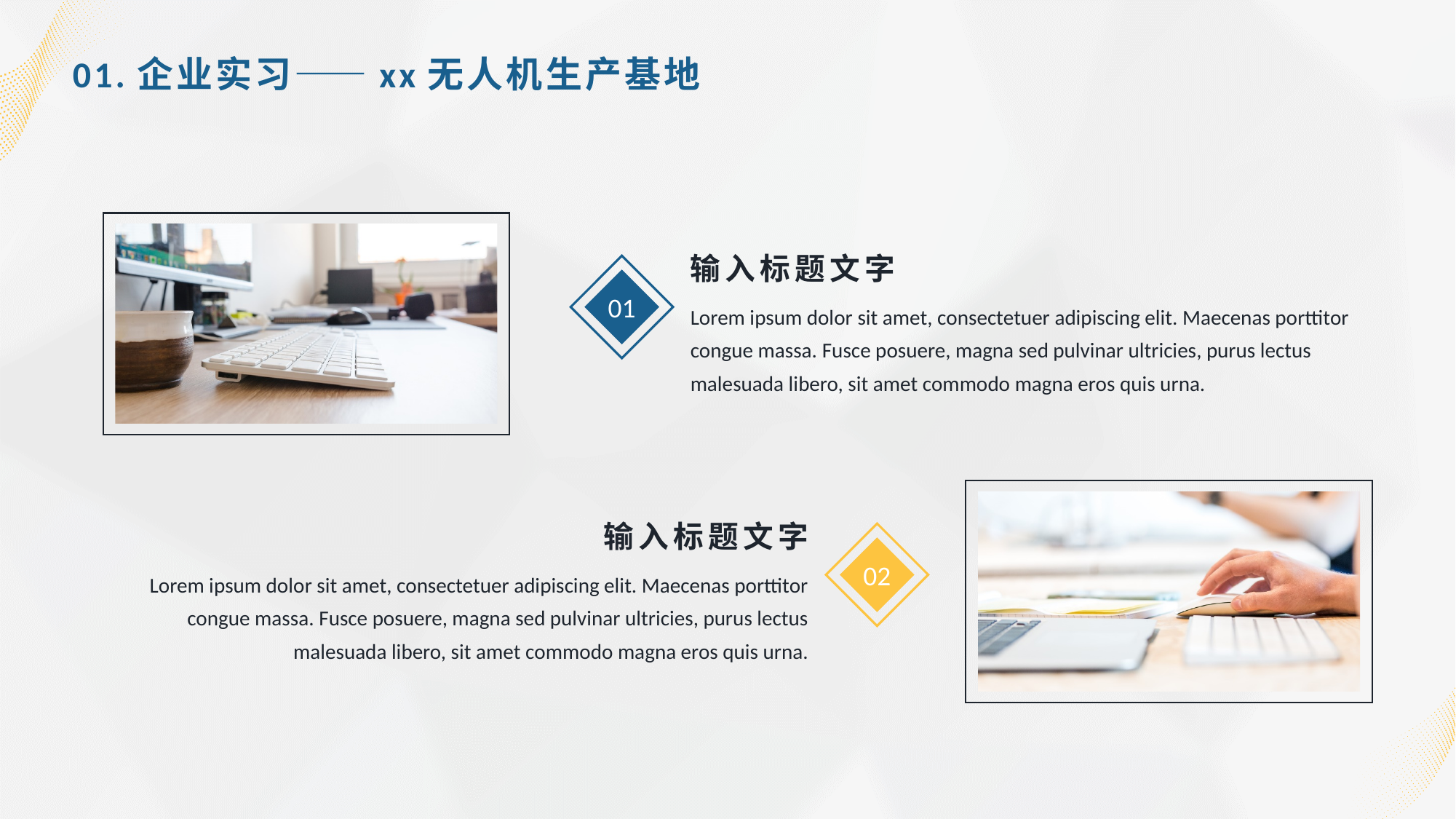

# 01.企业实习——xx无人机生产基地

输入标题文字
Lorem ipsum dolor sit amet, consectetuer adipiscing elit. Maecenas porttitor congue massa. Fusce posuere, magna sed pulvinar ultricies, purus lectus malesuada libero, sit amet commodo magna eros quis urna.
01

输入标题文字
Lorem ipsum dolor sit amet, consectetuer adipiscing elit. Maecenas porttitor congue massa. Fusce posuere, magna sed pulvinar ultricies, purus lectus malesuada libero, sit amet commodo magna eros quis urna.
02